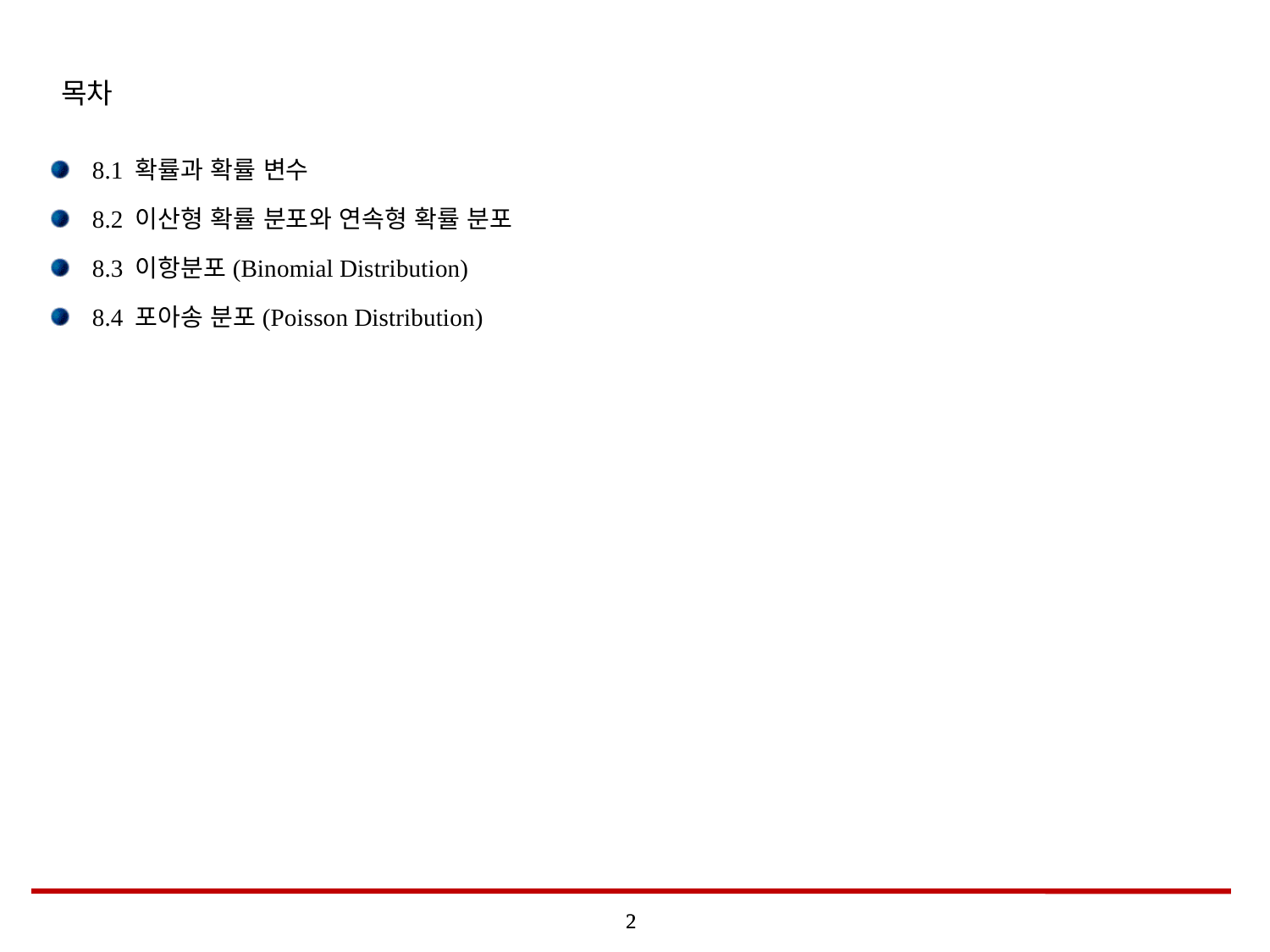

# 목차
8.1 확률과 확률 변수
8.2 이산형 확률 분포와 연속형 확률 분포
8.3 이항분포(Binomial Distribution)
8.4 포아송 분포(Poisson Distribution)